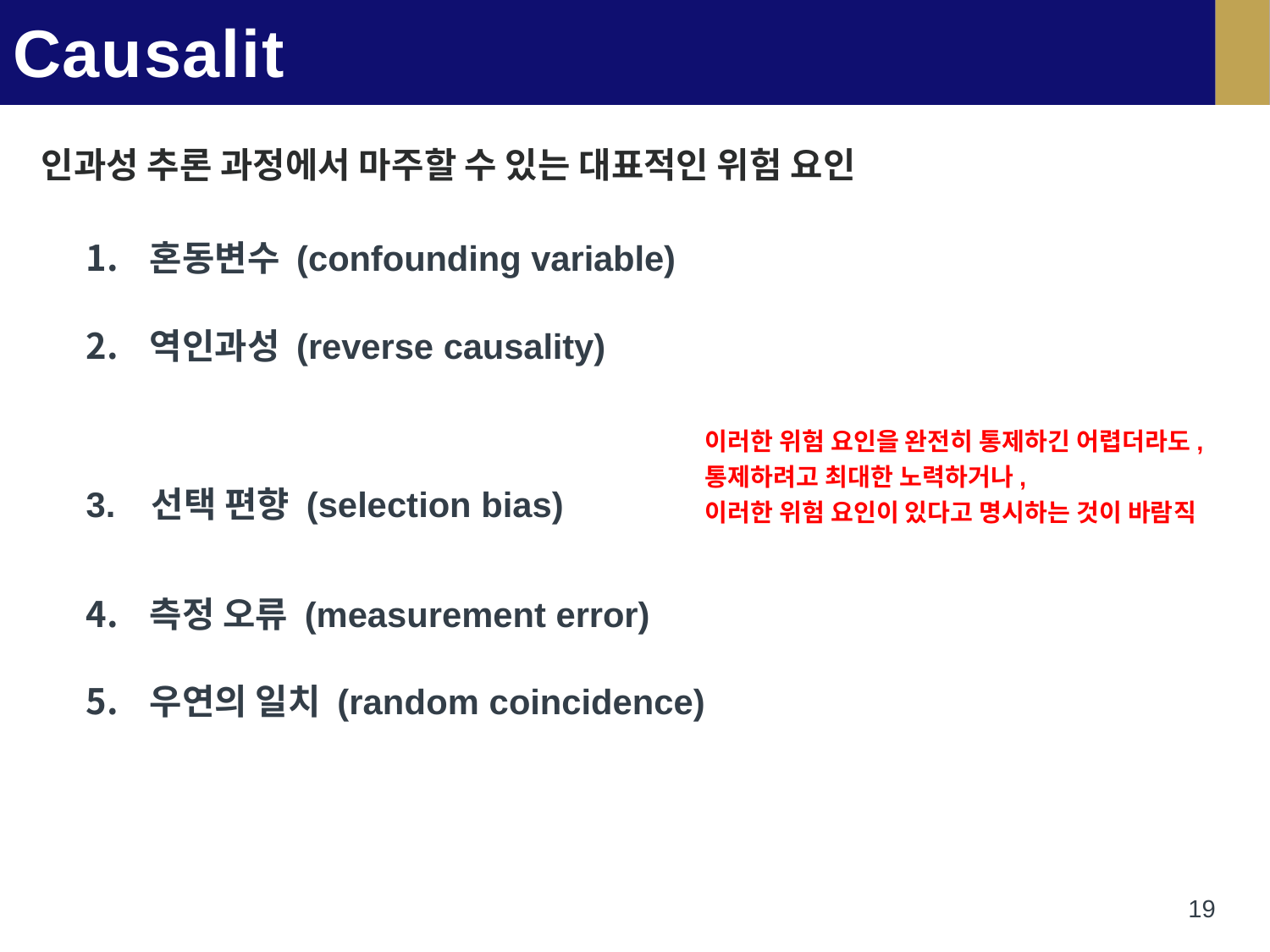

# Causality
인과성 추론 과정에서 마주할 수 있는 대표적인 위험 요인

혼동변수 (confounding variable)

역인과성 (reverse causality)
이러한 위험 요인을 완전히 통제하긴 어렵더라도,  통제하려고 최대한 노력하거나,
이러한 위험 요인이 있다고 명시하는 것이 바람직
3.	선택 편향 (selection bias)
측정 오류 (measurement error)

우연의 일치 (random coincidence)
19